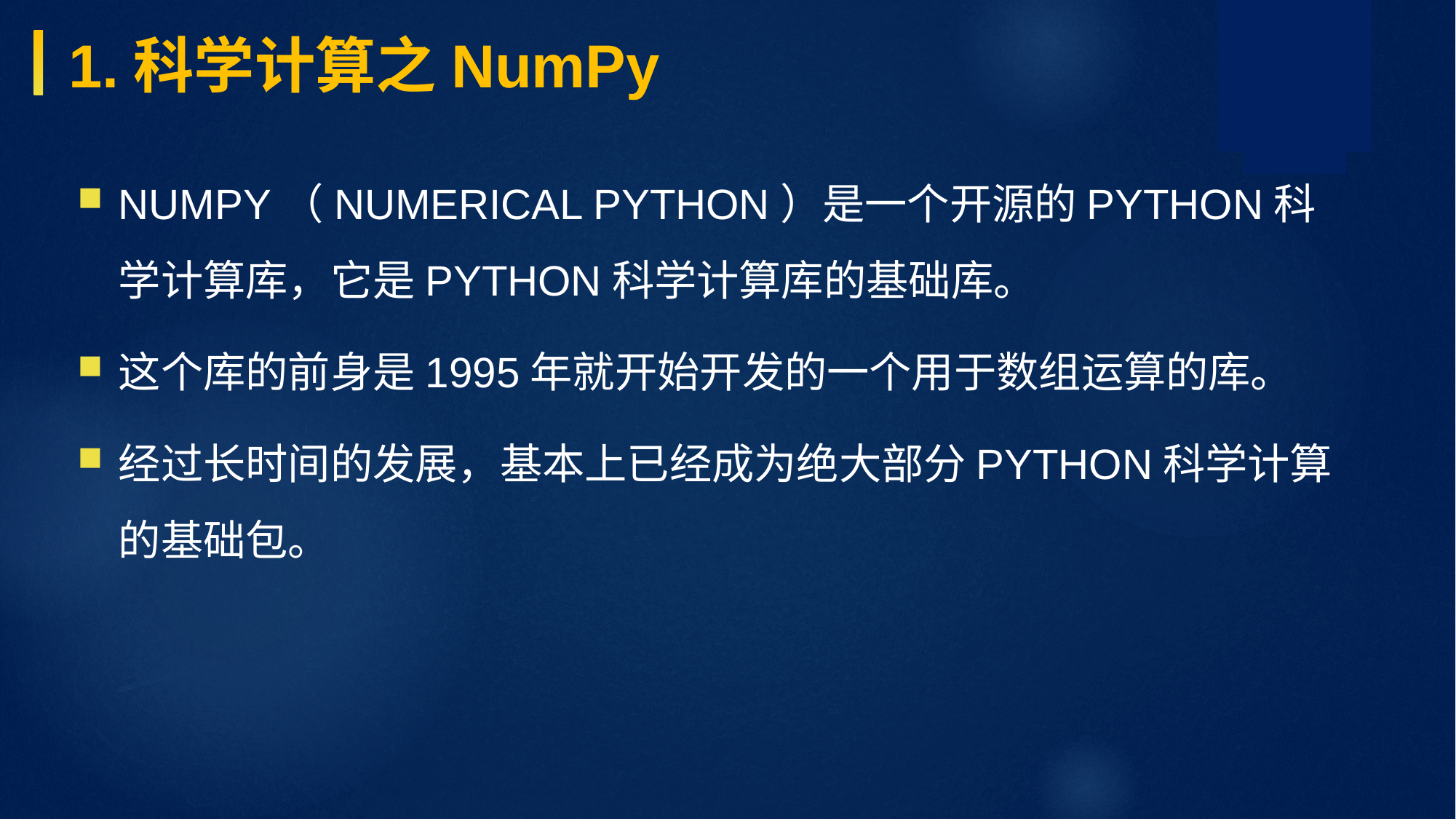

1.科学计算之NumPy
NumPy（Numerical Python）是一个开源的Python科学计算库，它是python科学计算库的基础库。
这个库的前身是1995年就开始开发的一个用于数组运算的库。
经过长时间的发展，基本上已经成为绝大部分Python科学计算的基础包。